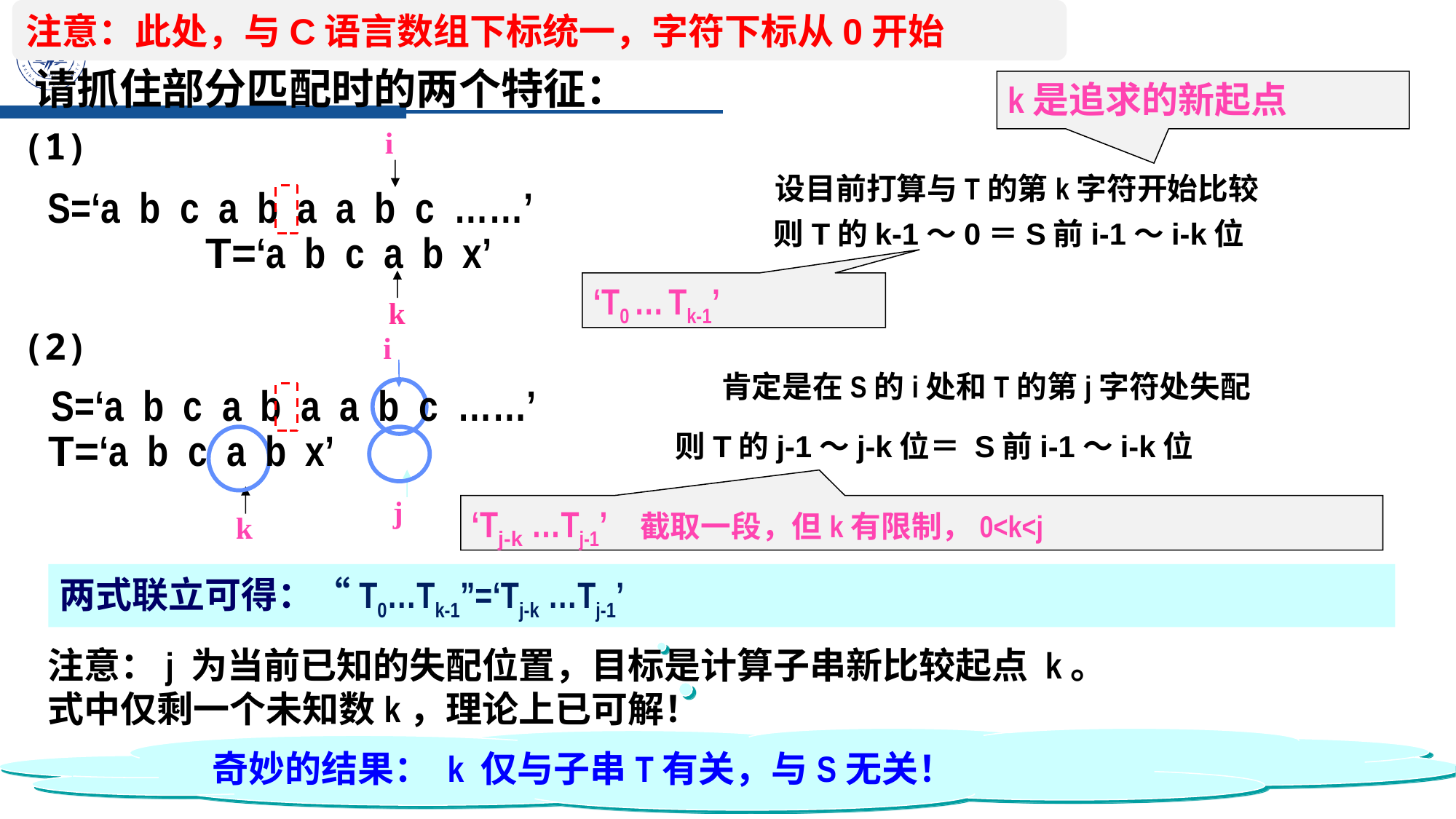

注意：此处，与C语言数组下标统一，字符下标从0开始
请抓住部分匹配时的两个特征：
k是追求的新起点
i

S=‘a  b  c  a  b  a  a  b  c  ……’
T=‘a  b  c  a  b  x’

k
(1)
设目前打算与T的第k字符开始比较

则T的k-1～0＝S前i-1～i-k位
‘T0 … Tk-1’
(2)
i

j

k
S=‘a  b  c  a  b  a  a  b  c  ……’

T=‘a  b  c  a  b  x’

        肯定是在S的i处和T的第j字符处失配

则T的j-1～j-k位＝ S前i-1～i-k位
‘Tj-k …Tj-1’   截取一段，但k有限制，0<k<j
两式联立可得：“T0…Tk-1”=‘Tj-k …Tj-1’
注意：j 为当前已知的失配位置，目标是计算子串新比较起点 k。
式中仅剩一个未知数k，理论上已可解！
奇妙的结果： k 仅与子串T有关，与S无关！
89